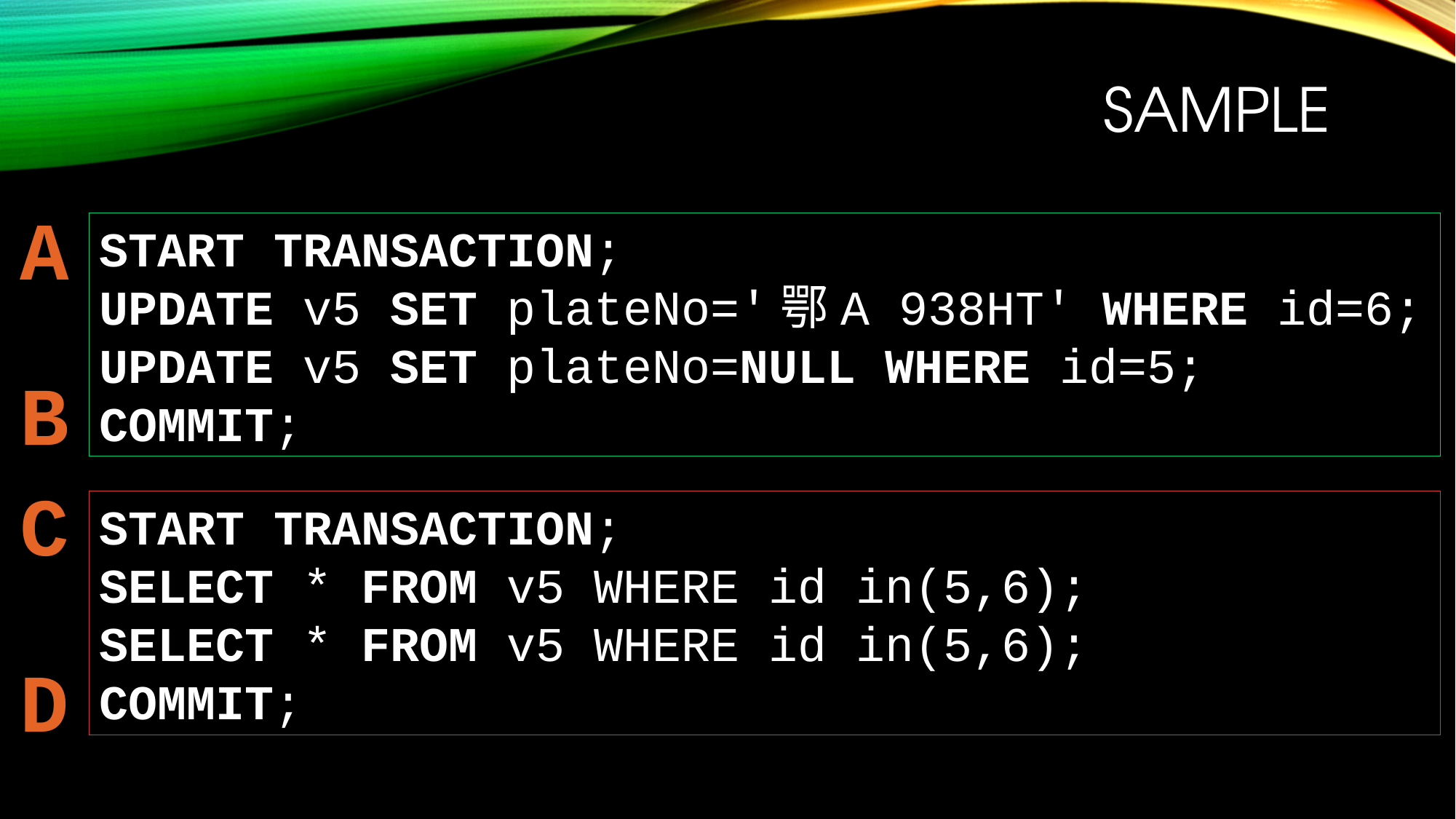

# sample
A
START TRANSACTION;
UPDATE v5 SET plateNo='鄂A 938HT' WHERE id=6;
UPDATE v5 SET plateNo=NULL WHERE id=5;
COMMIT;
B
C
START TRANSACTION;
SELECT * FROM v5 WHERE id in(5,6);
SELECT * FROM v5 WHERE id in(5,6);
COMMIT;
D